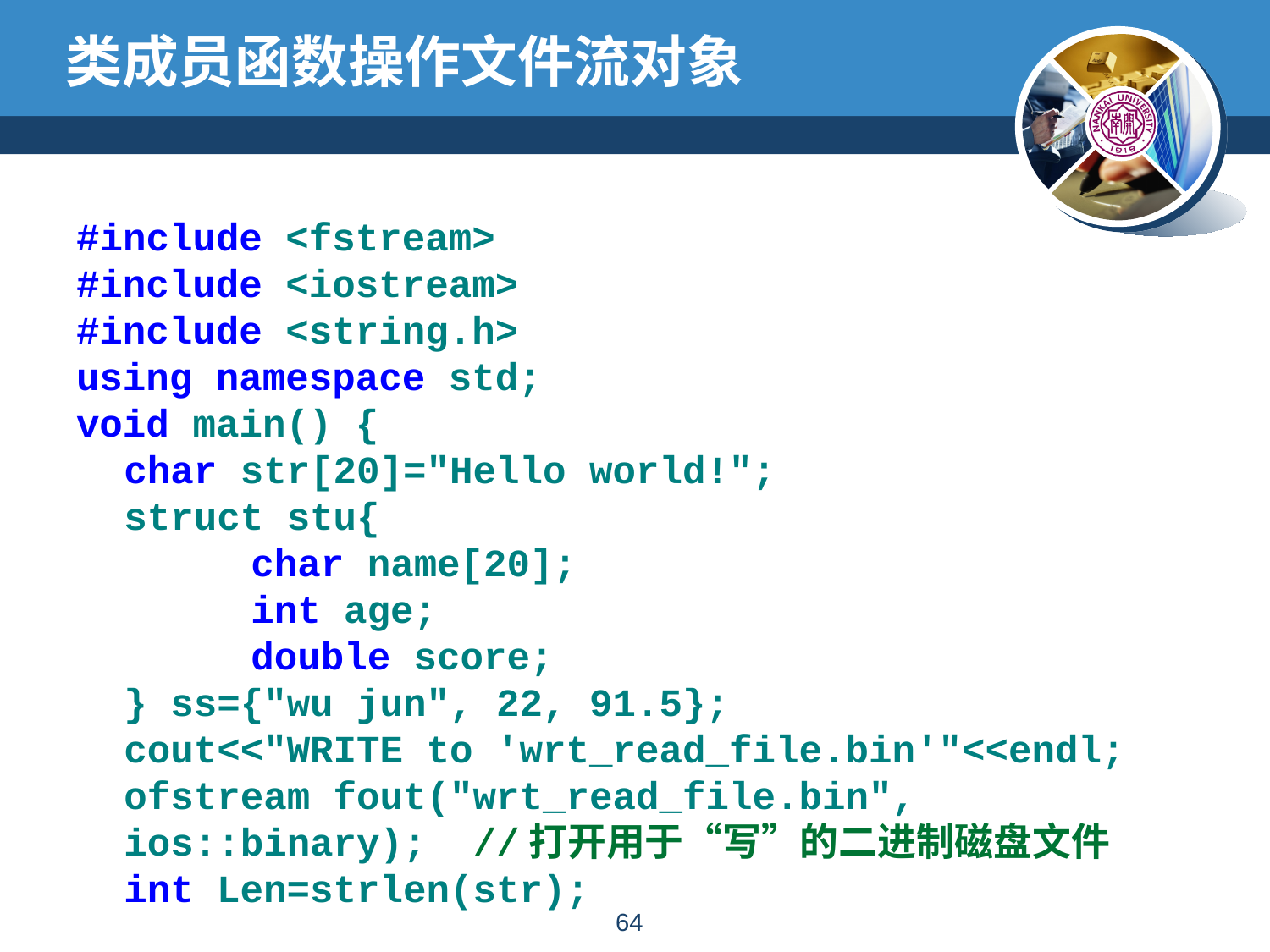

# 类成员函数操作文件流对象
#include <fstream>
#include <iostream>
#include <string.h>
using namespace std;
void main() {
	char str[20]="Hello world!";
	struct stu{
		char name[20];
		int age;
		double score;
	} ss={"wu jun", 22, 91.5};
 	cout<<"WRITE to 'wrt_read_file.bin'"<<endl;
	ofstream fout("wrt_read_file.bin", ios::binary);  //打开用于“写”的二进制磁盘文件
	int Len=strlen(str);
64